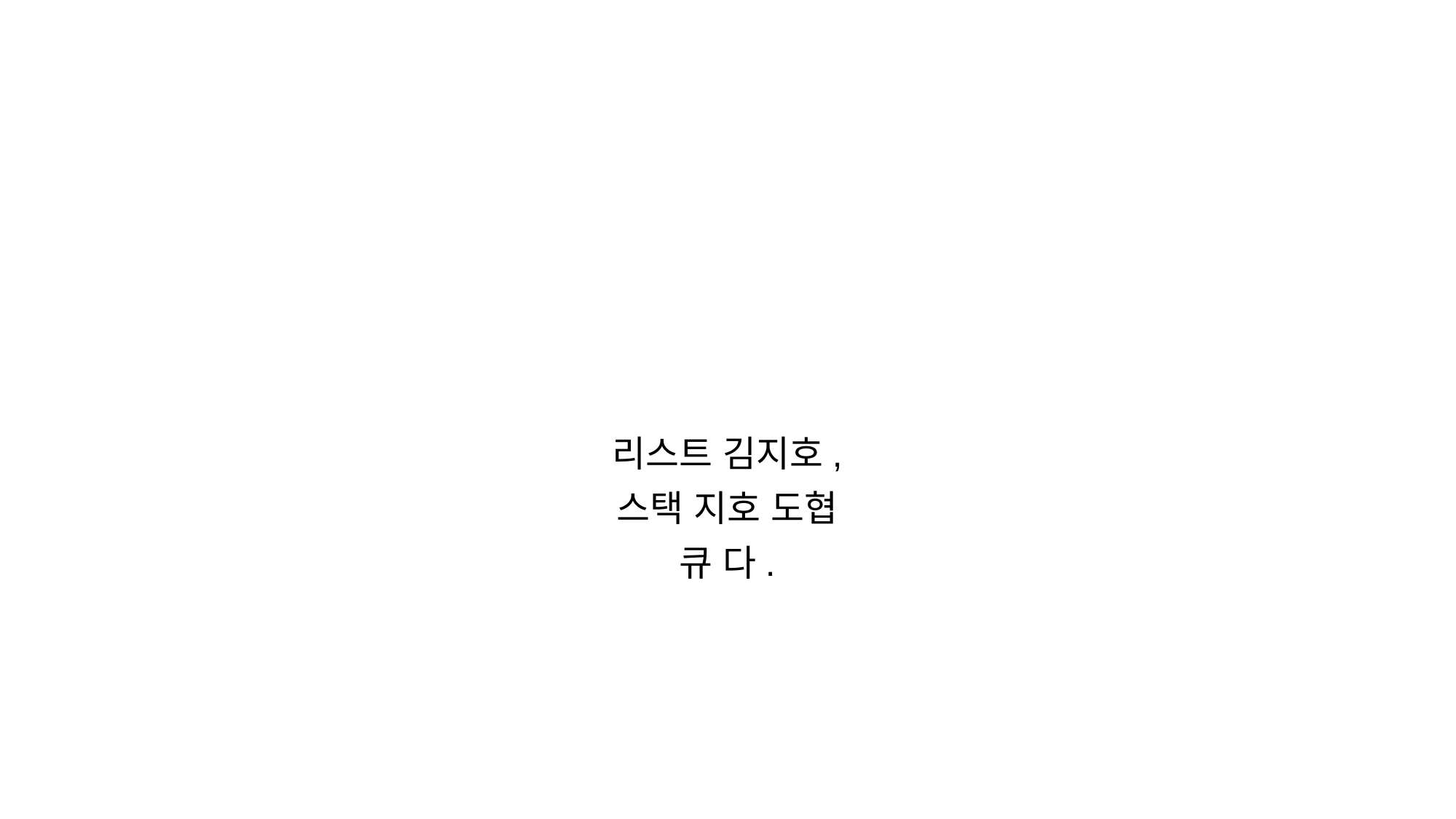

리스트 김지호,
스택 지호 도협
큐 다.